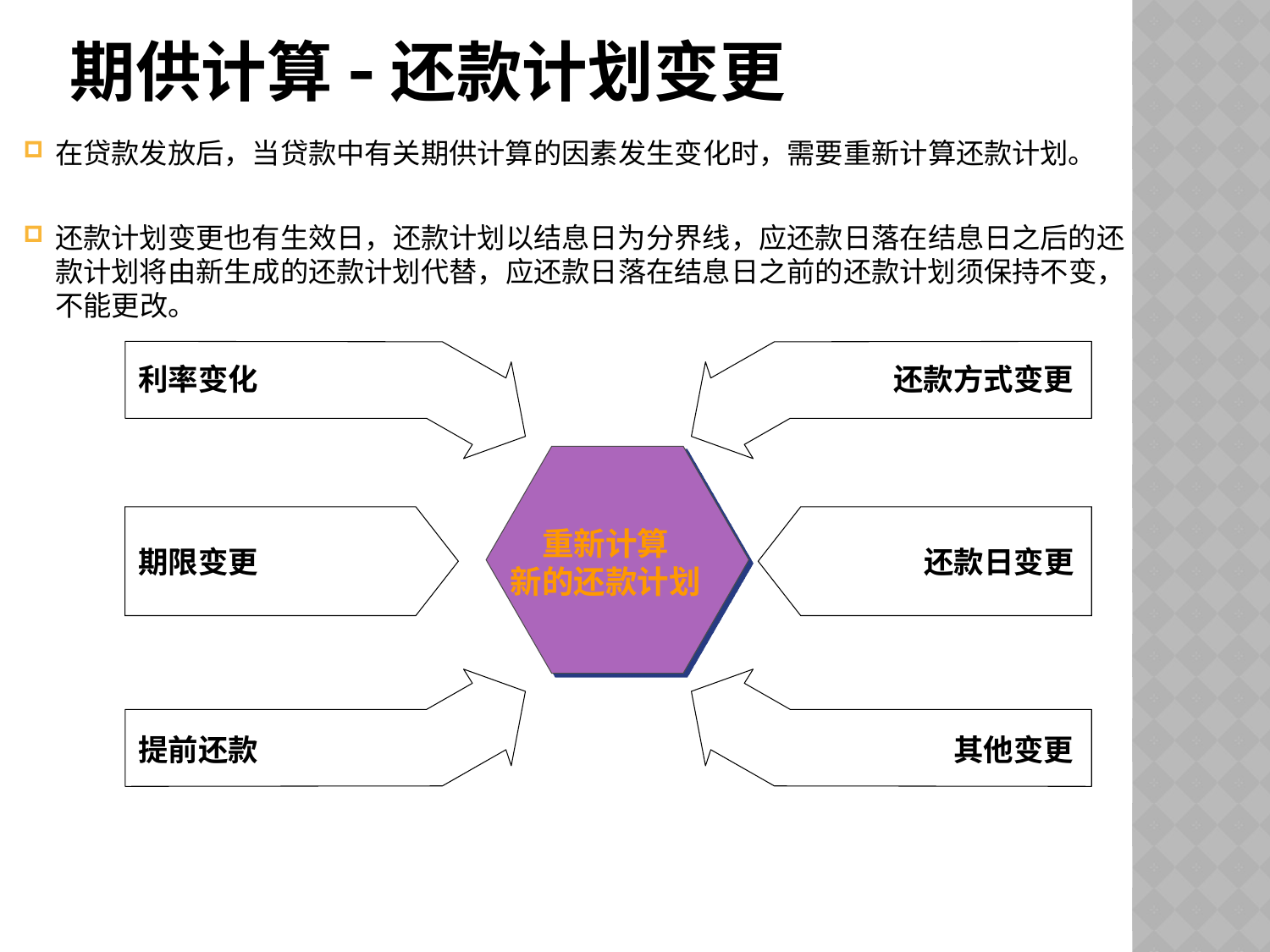

# 期供计算-还款计划变更
在贷款发放后，当贷款中有关期供计算的因素发生变化时，需要重新计算还款计划。

还款计划变更也有生效日，还款计划以结息日为分界线，应还款日落在结息日之后的还款计划将由新生成的还款计划代替，应还款日落在结息日之前的还款计划须保持不变，不能更改。

利率变化
还款方式变更

重新计算
新的还款计划
期限变更
还款日变更

提前还款
其他变更